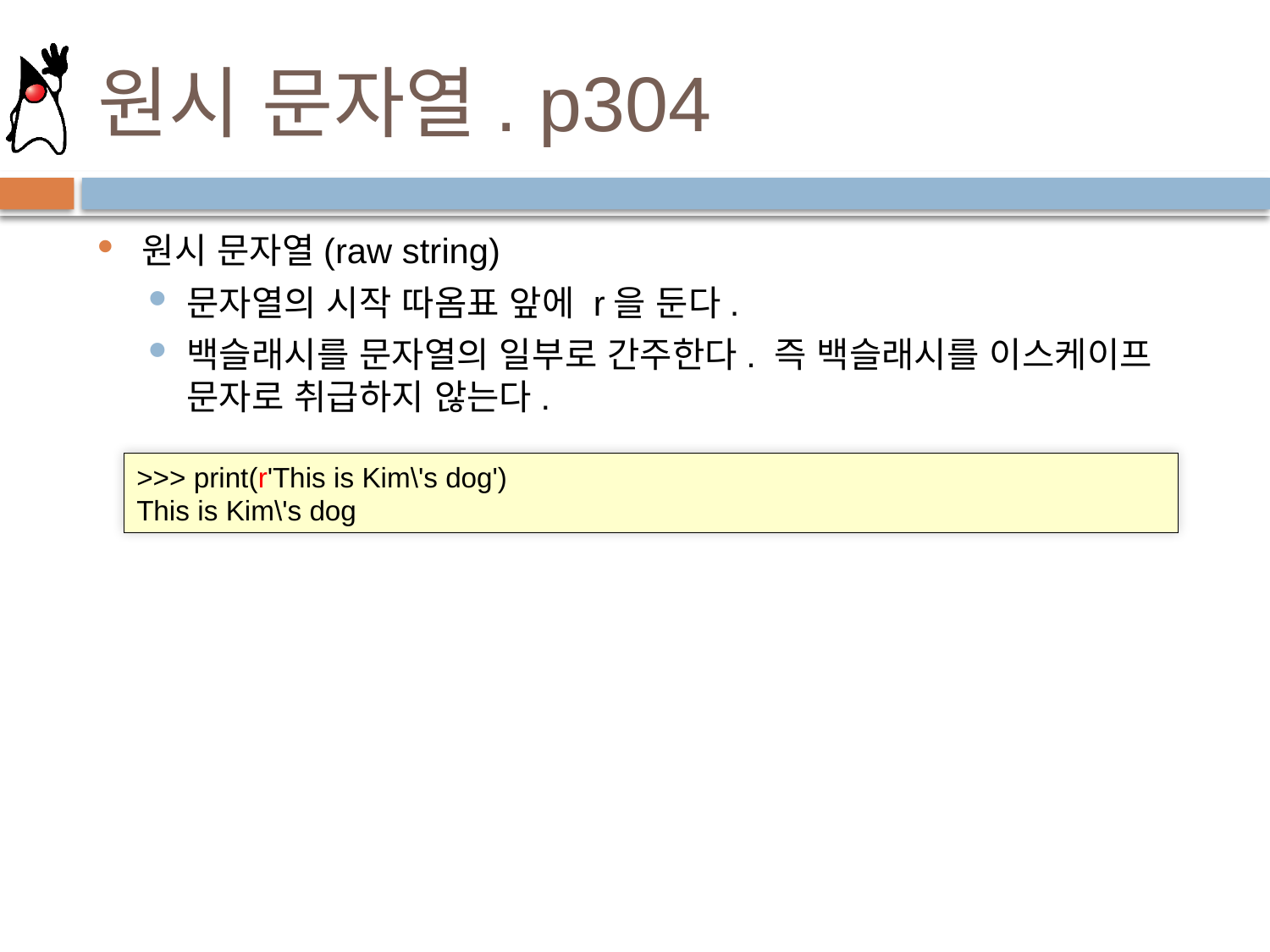

# 원시 문자열. p304
원시 문자열(raw string)
문자열의 시작 따옴표 앞에 r을 둔다.
백슬래시를 문자열의 일부로 간주한다. 즉 백슬래시를 이스케이프 문자로 취급하지 않는다.
>>> print(r'This is Kim\'s dog')
This is Kim\'s dog